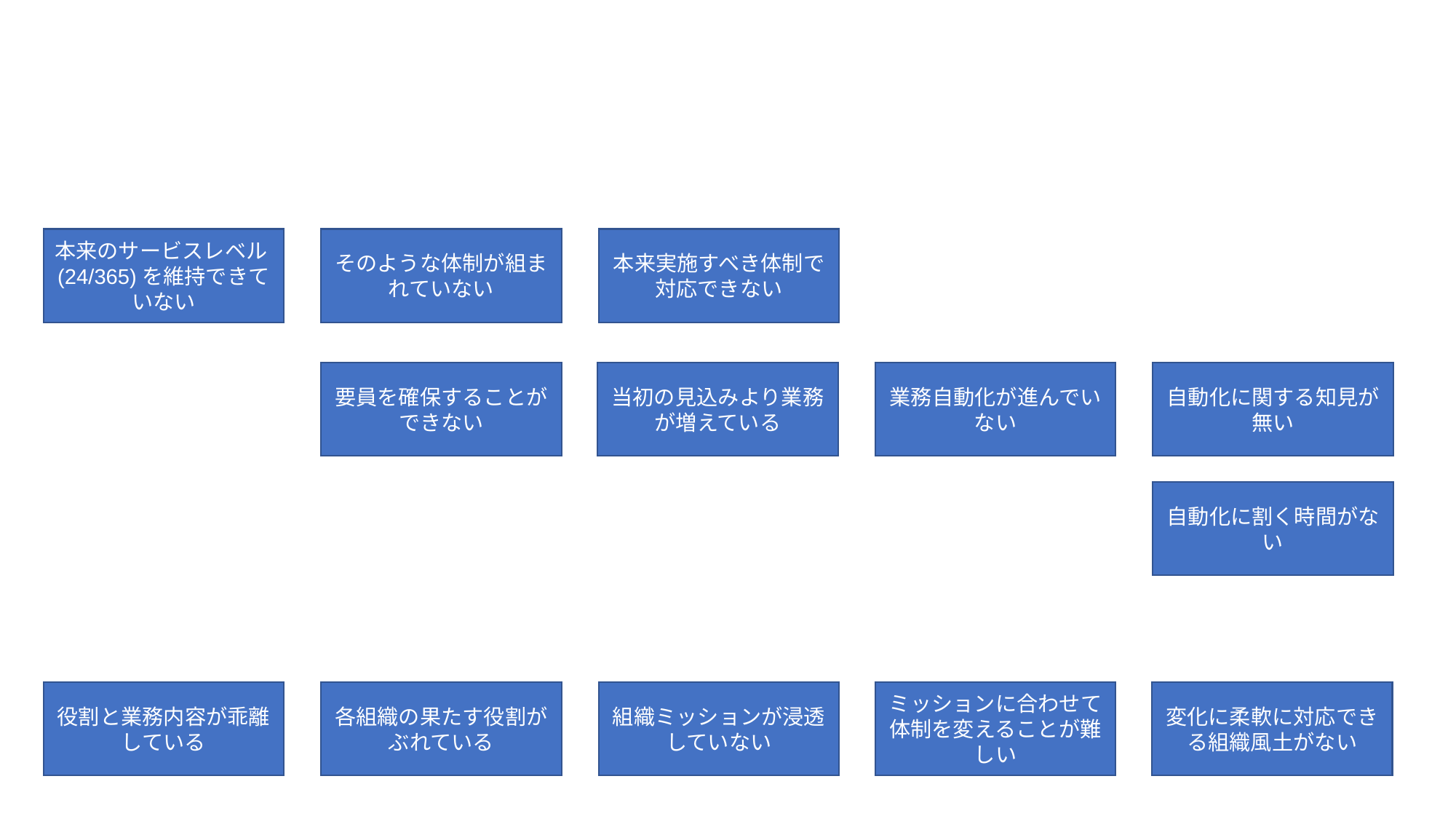

#
本来のサービスレベル(24/365)を維持できていない
そのような体制が組まれていない
本来実施すべき体制で対応できない
要員を確保することができない
当初の見込みより業務が増えている
業務自動化が進んでいない
自動化に関する知見が無い
自動化に割く時間がない
役割と業務内容が乖離している
各組織の果たす役割がぶれている
組織ミッションが浸透していない
ミッションに合わせて体制を変えることが難しい
変化に柔軟に対応できる組織風土がない